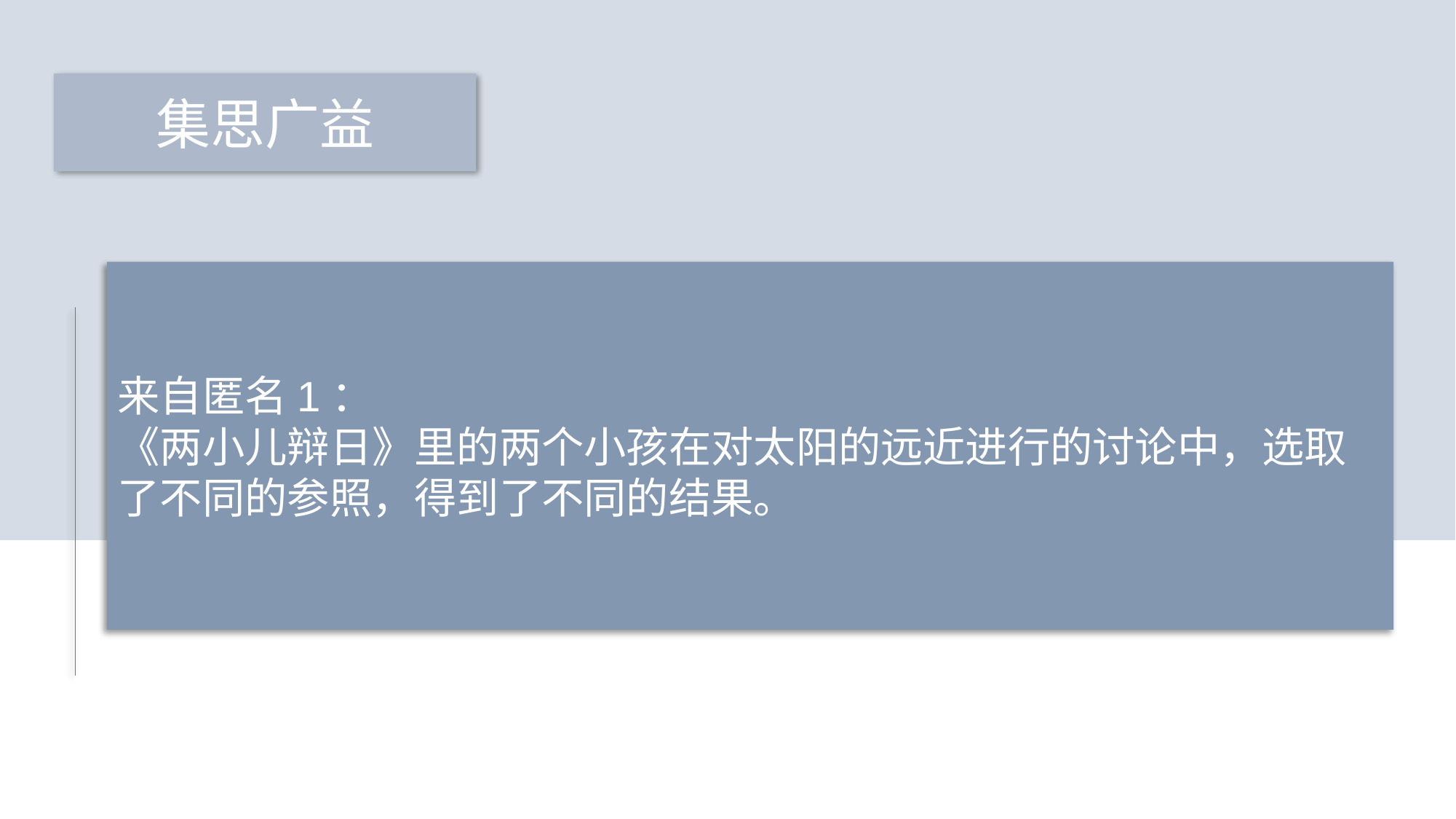

集思广益
来自匿名1：
《两小儿辩日》里的两个小孩在对太阳的远近进行的讨论中，选取了不同的参照，得到了不同的结果。